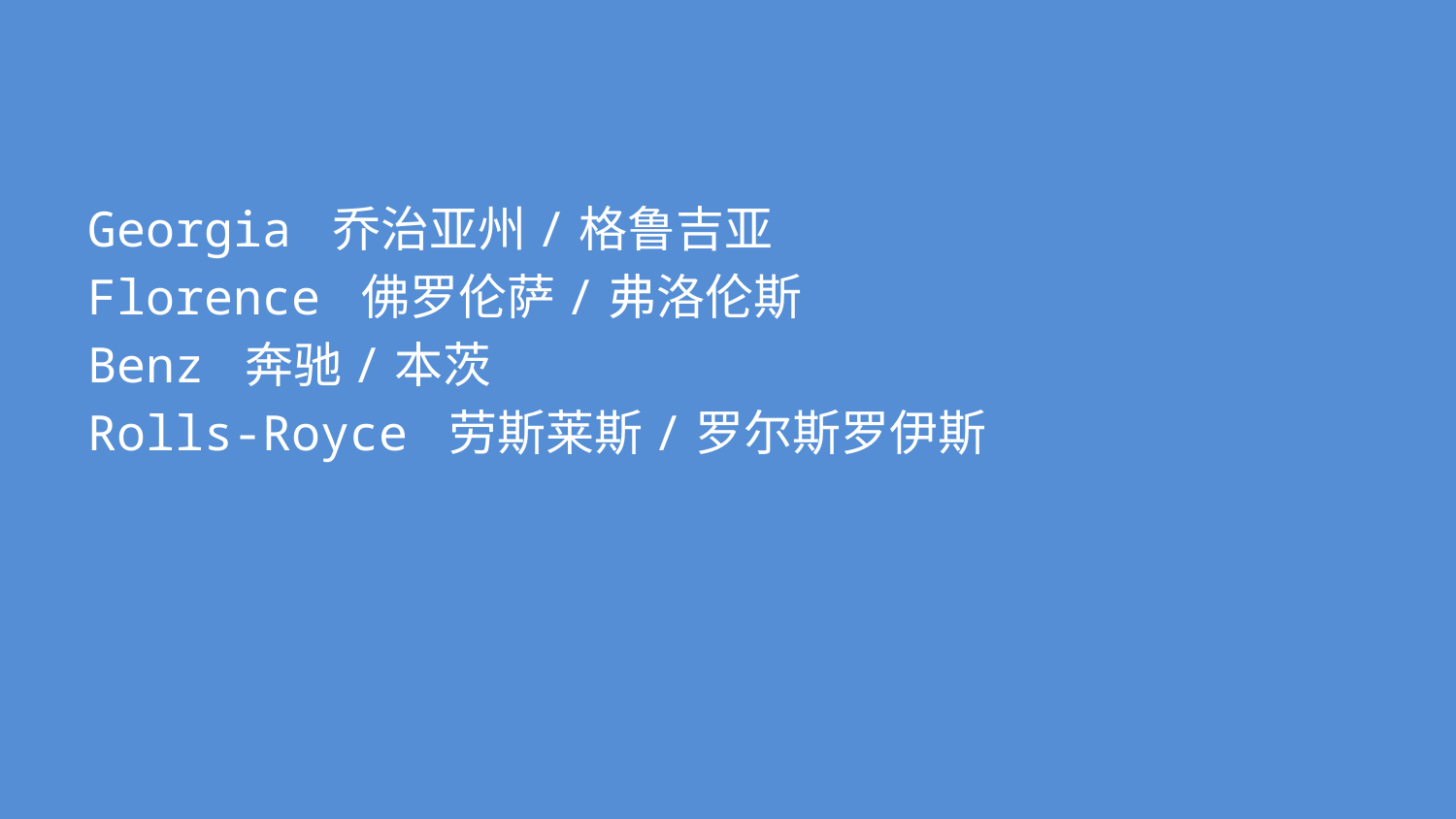

#
Georgia 乔治亚州/格鲁吉亚
Florence 佛罗伦萨/弗洛伦斯
Benz 奔驰/本茨
Rolls-Royce 劳斯莱斯/罗尔斯罗伊斯